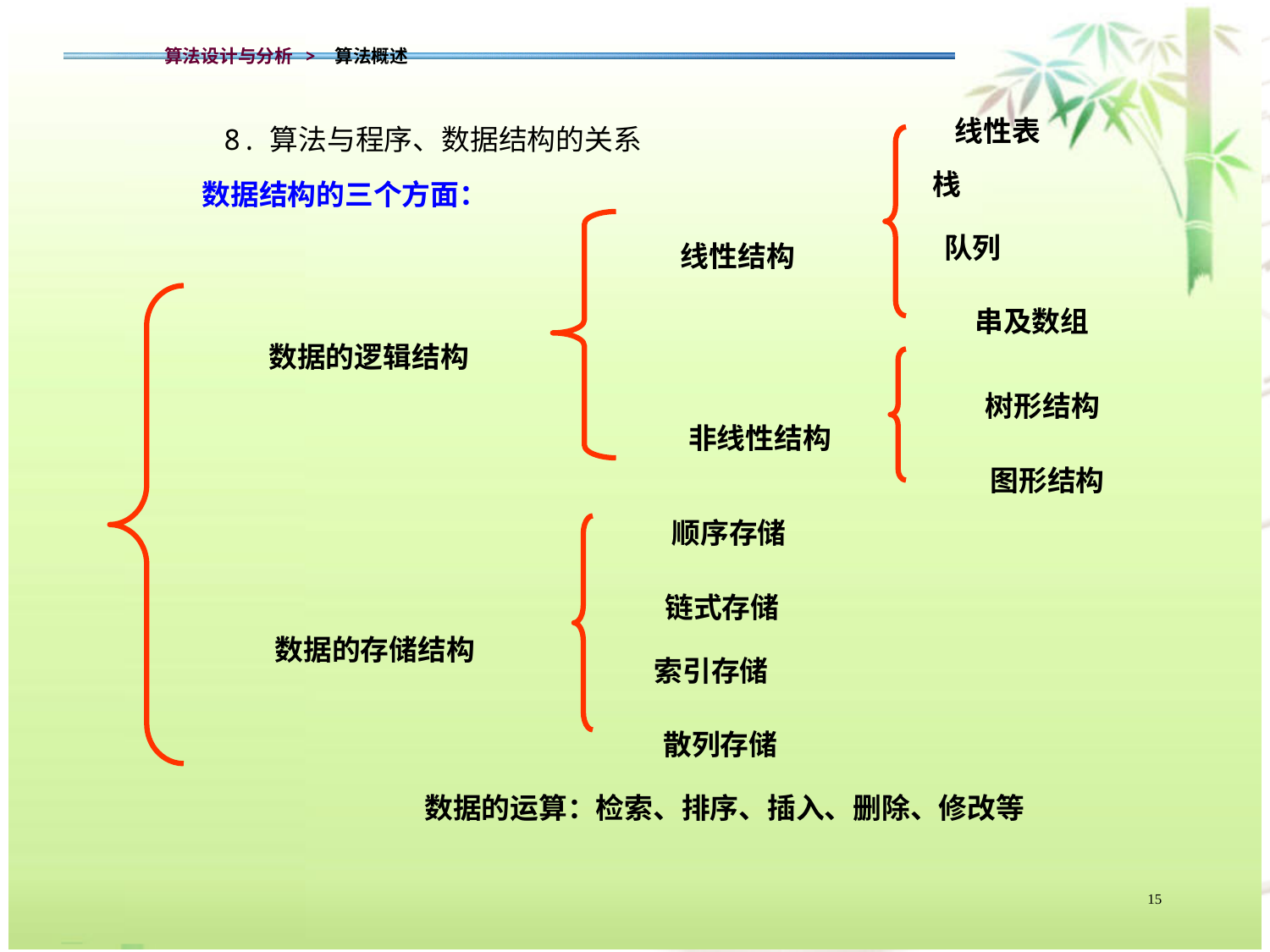

算法设计与分析 > 算法概述
8.算法与程序、数据结构的关系
线性表

栈
数据结构的三个方面：
队列
 线性结构

串及数组

 数据的逻辑结构

树形结构
 非线性结构

图形结构
 顺序存储

  链式存储
 数据的存储结构
索引存储
 散列存储
数据的运算：检索、排序、插入、删除、修改等
15